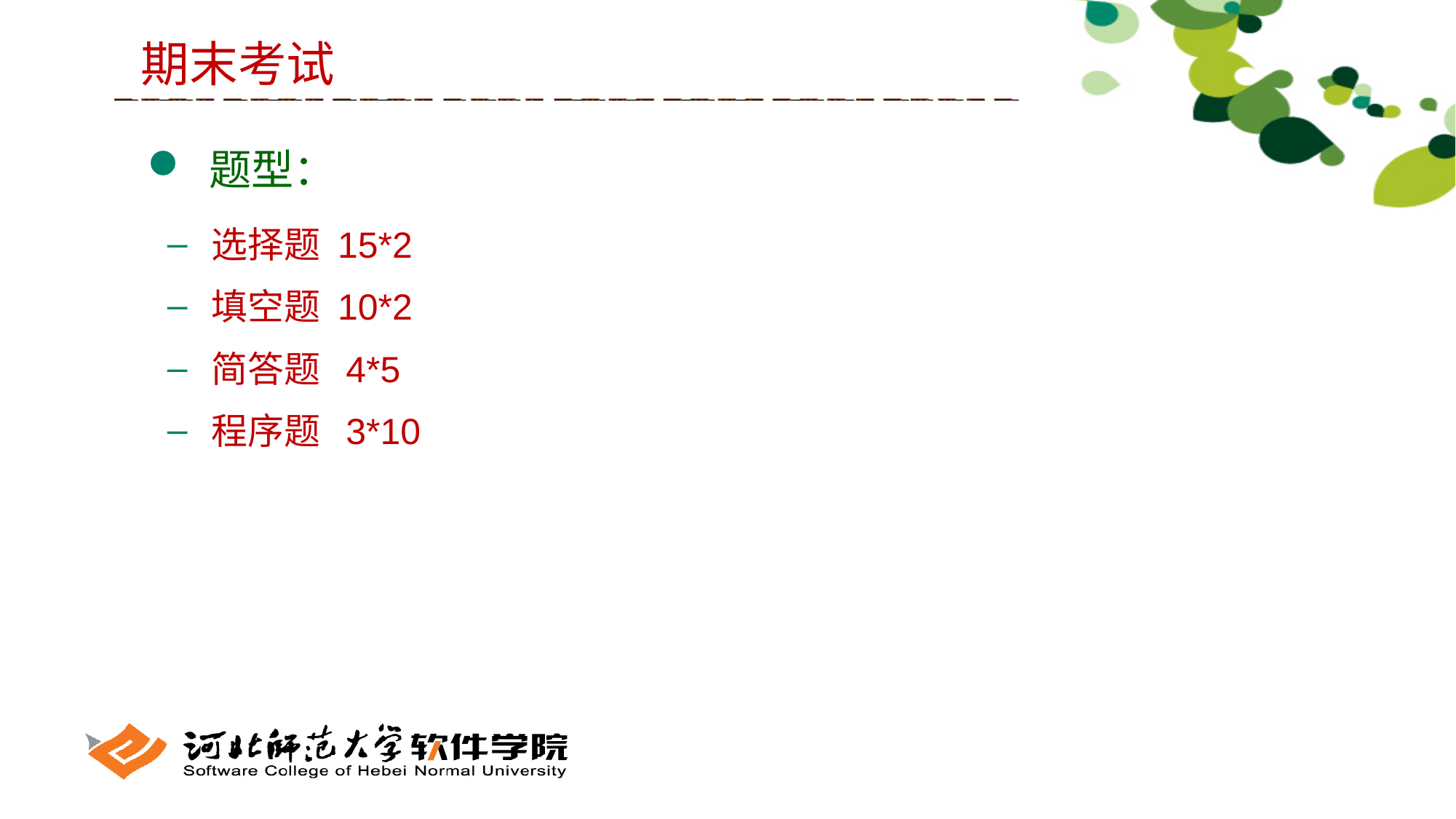

期末考试
 题型：
 选择题 15*2
 填空题 10*2
 简答题  4*5
 程序题  3*10